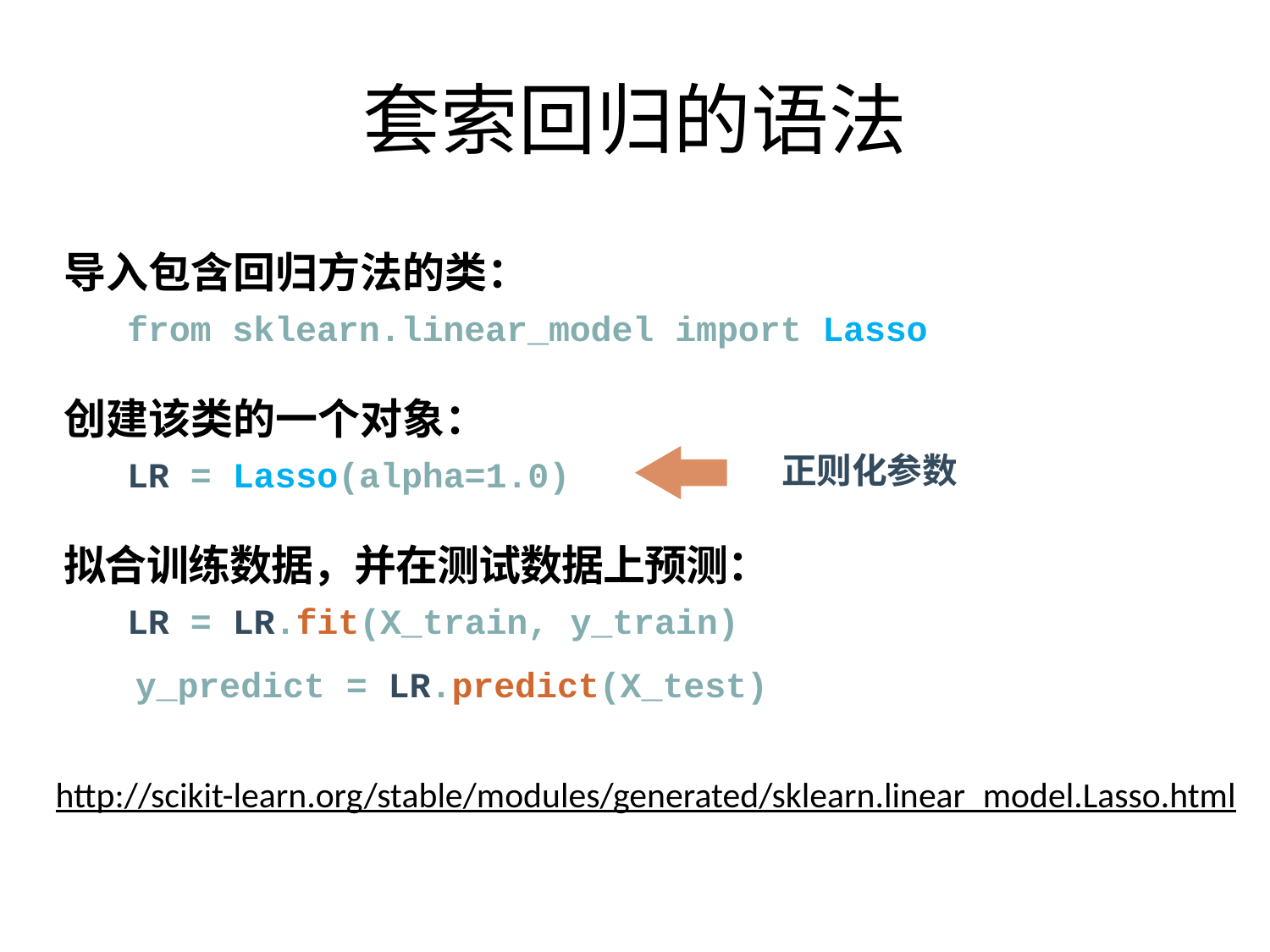

# 套索回归的语法
导入包含回归方法的类：
from sklearn.linear_model import Lasso

创建该类的一个对象：
LR = Lasso(alpha=1.0)

拟合训练数据，并在测试数据上预测：
LR = LR.fit(X_train, y_train)
  y_predict = LR.predict(X_test)

正则化参数
http://scikit-learn.org/stable/modules/generated/sklearn.linear_model.Lasso.html